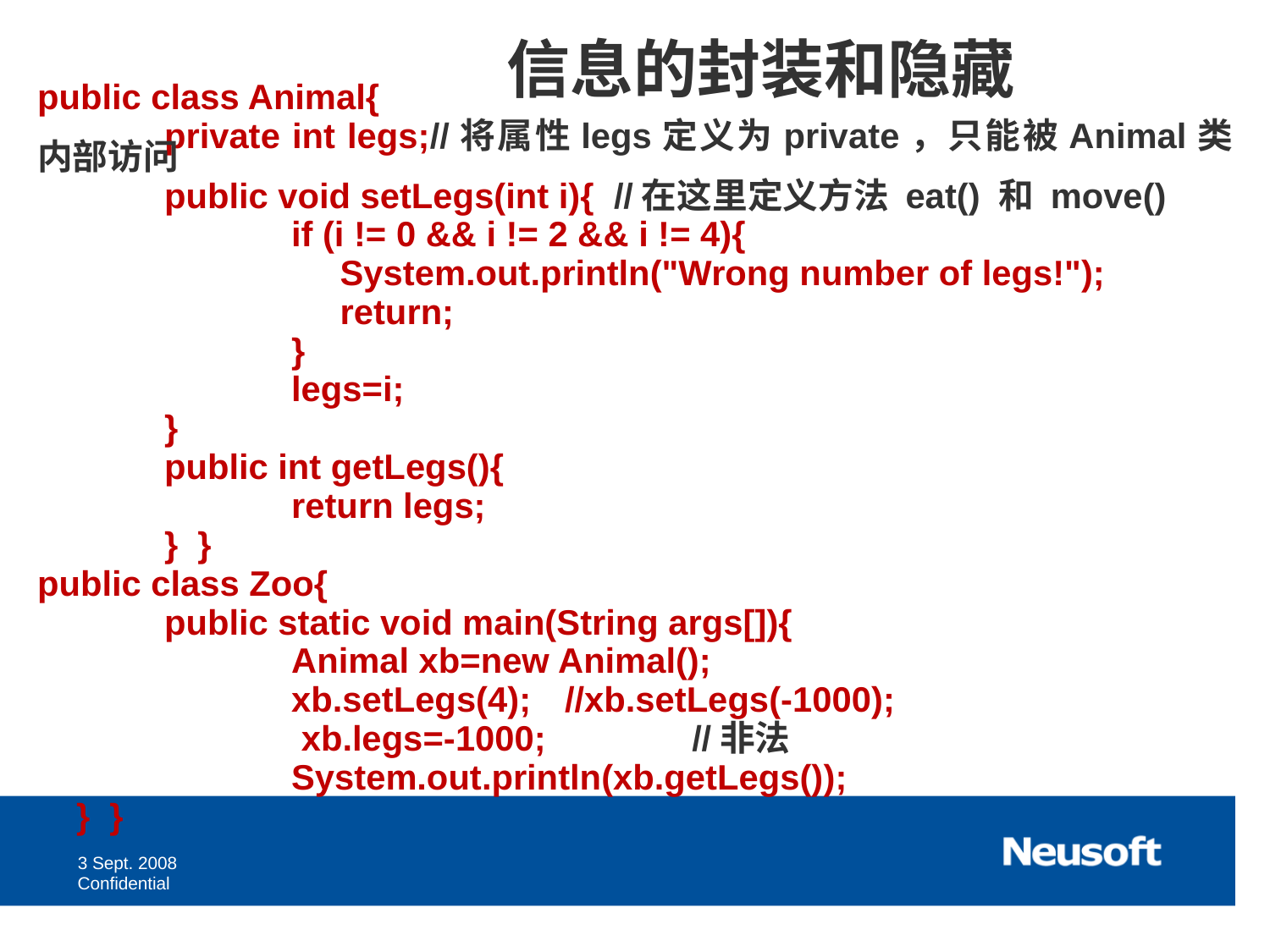

信息的封装和隐藏
public class Animal{
	private int legs;//将属性legs定义为private，只能被Animal类内部访问
	public void setLegs(int i){  //在这里定义方法 eat() 和 move()
		if (i != 0 && i != 2 && i != 4){
		     System.out.println("Wrong number of legs!");
		     return;
		}
		legs=i;
	}
	public int getLegs(){
		return legs;
	}  }
public class Zoo{
	public static void main(String args[]){
		Animal xb=new Animal();
		xb.setLegs(4);	  //xb.setLegs(-1000);
        		 xb.legs=-1000;	  //非法
		System.out.println(xb.getLegs());
    }  }